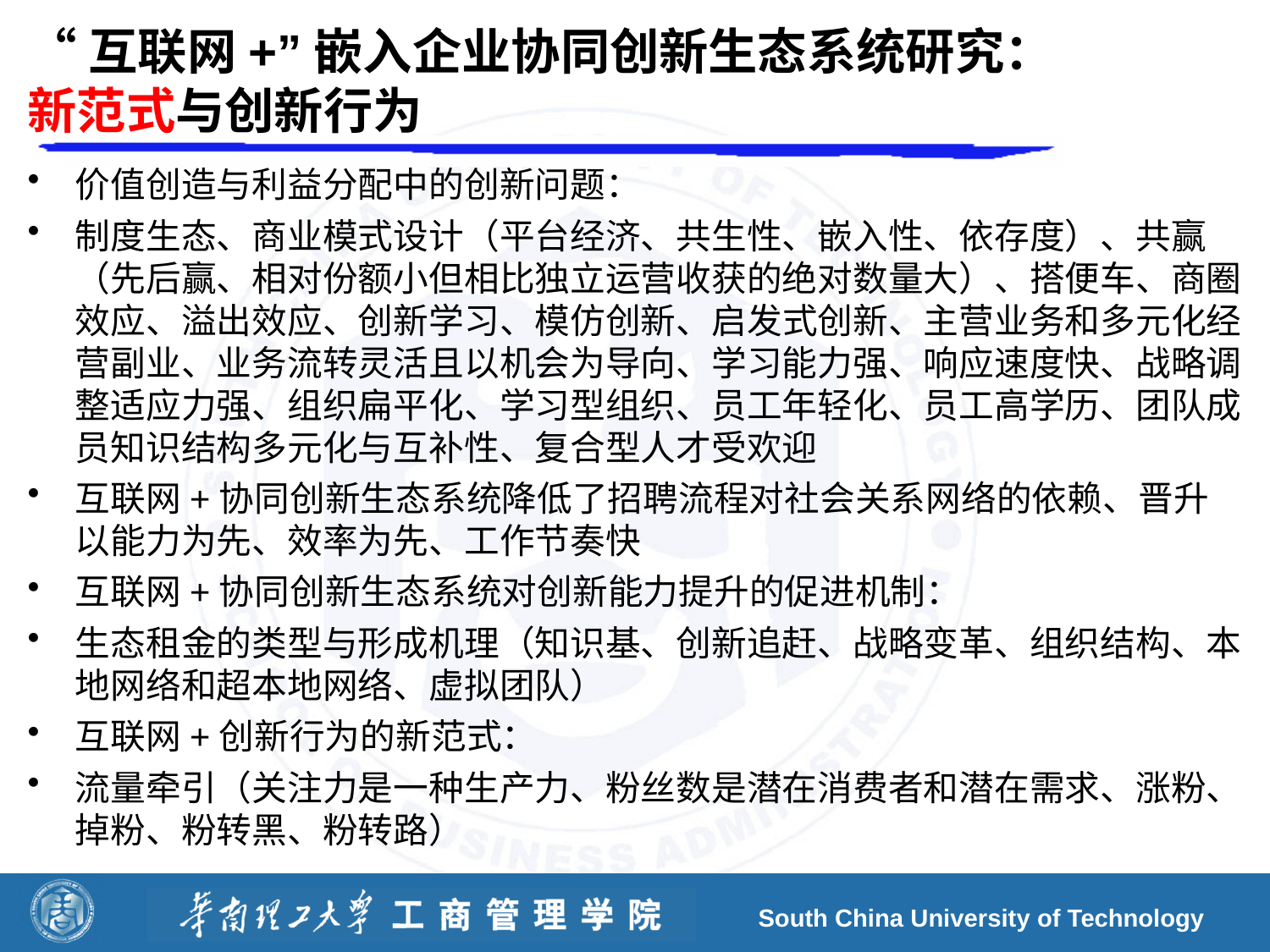

# “互联网+”嵌入企业协同创新生态系统研究： 新范式与创新行为
价值创造与利益分配中的创新问题：
制度生态、商业模式设计（平台经济、共生性、嵌入性、依存度）、共赢（先后赢、相对份额小但相比独立运营收获的绝对数量大）、搭便车、商圈效应、溢出效应、创新学习、模仿创新、启发式创新、主营业务和多元化经营副业、业务流转灵活且以机会为导向、学习能力强、响应速度快、战略调整适应力强、组织扁平化、学习型组织、员工年轻化、员工高学历、团队成员知识结构多元化与互补性、复合型人才受欢迎
互联网+协同创新生态系统降低了招聘流程对社会关系网络的依赖、晋升以能力为先、效率为先、工作节奏快
互联网+协同创新生态系统对创新能力提升的促进机制：
生态租金的类型与形成机理（知识基、创新追赶、战略变革、组织结构、本地网络和超本地网络、虚拟团队）
互联网+创新行为的新范式：
流量牵引（关注力是一种生产力、粉丝数是潜在消费者和潜在需求、涨粉、掉粉、粉转黑、粉转路）

South China University of Technology